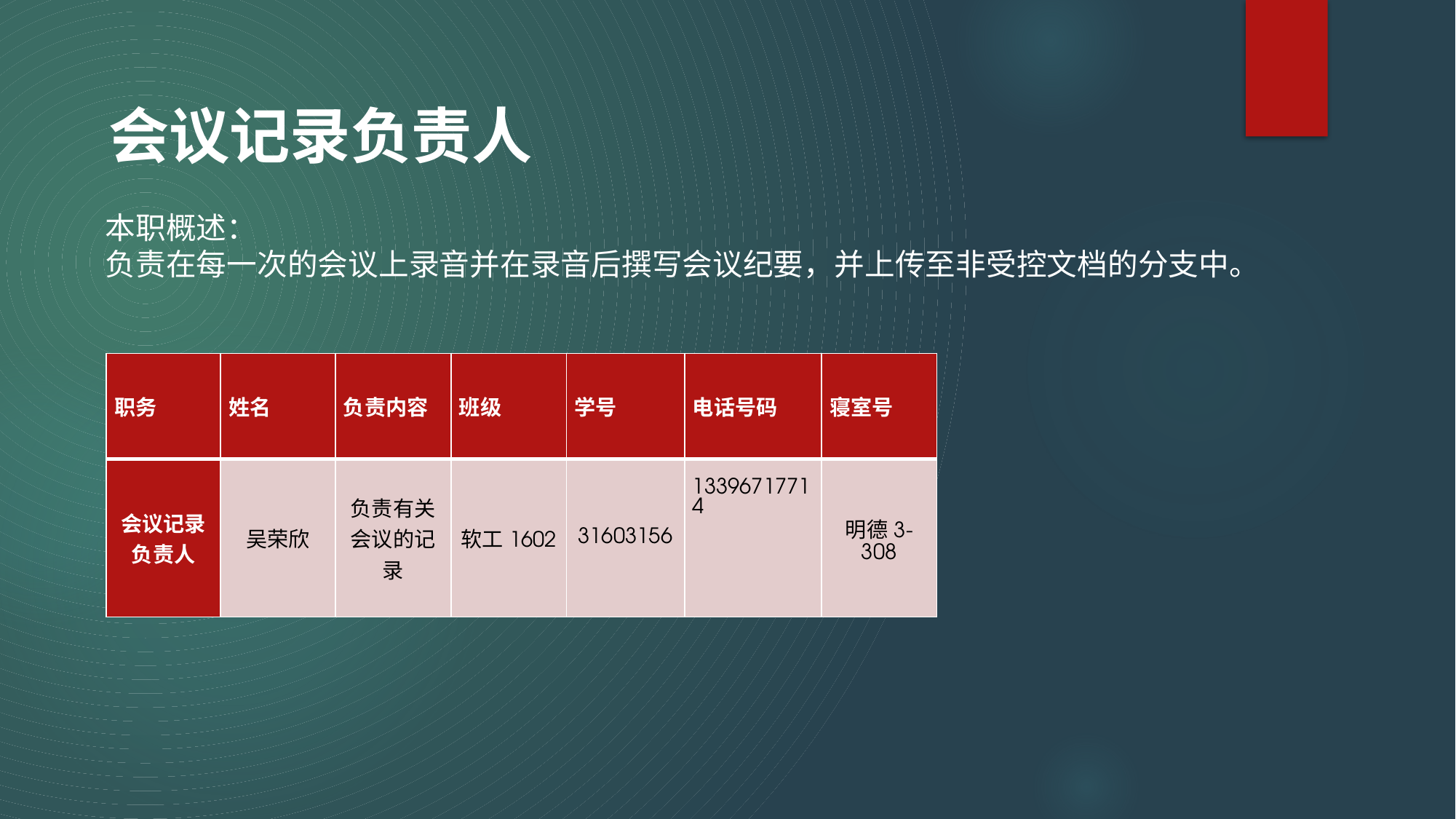

会议记录负责人
# 本职概述：
负责在每一次的会议上录音并在录音后撰写会议纪要，并上传至非受控文档的分支中。
| 职务 | 姓名 | 负责内容 | 班级 | 学号 | 电话号码 | 寝室号 |
| --- | --- | --- | --- | --- | --- | --- |
| 会议记录负责人 | 吴荣欣 | 负责有关会议的记录 | 软工1602 | 31603156 | 13396717714 | 明德3-308 |